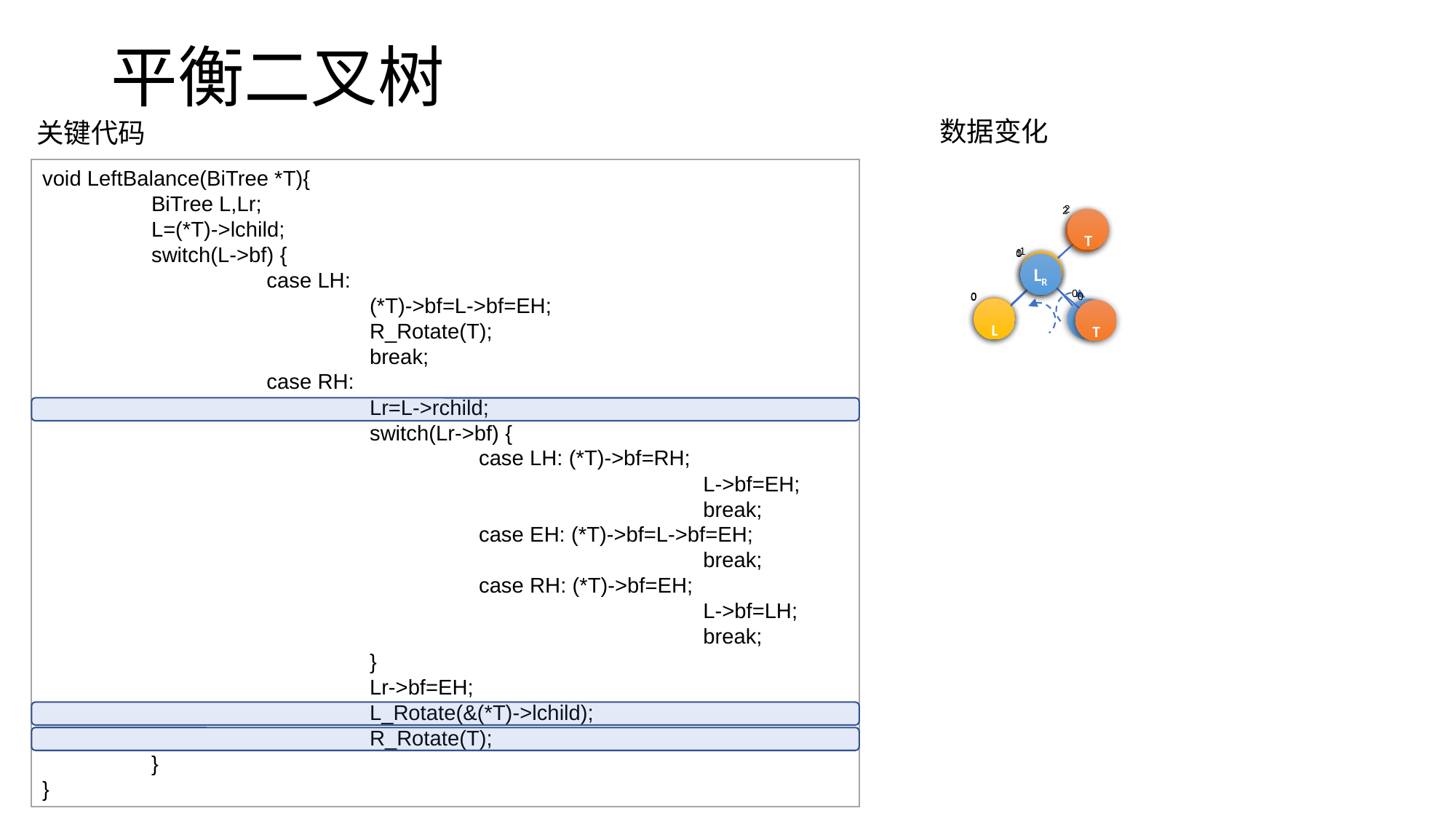

# 平衡二叉树
数据变化
关键代码
void LeftBalance(BiTree *T){
	BiTree L,Lr;
	L=(*T)->lchild;
	switch(L->bf) {
		 case LH:
			(*T)->bf=L->bf=EH;
			R_Rotate(T);
			break;
		 case RH:
			Lr=L->rchild;
			switch(Lr->bf) {
				case LH: (*T)->bf=RH;
						 L->bf=EH;
						 break;
				case EH: (*T)->bf=L->bf=EH;
						 break;
				case RH: (*T)->bf=EH;
						 L->bf=LH;
						 break;
			}
			Lr->bf=EH;
			L_Rotate(&(*T)->lchild);
			R_Rotate(T);
	}
}
2
T

-1
L

0

LR

2
T

1

LR
0

L

0

LR
0
0
L

T